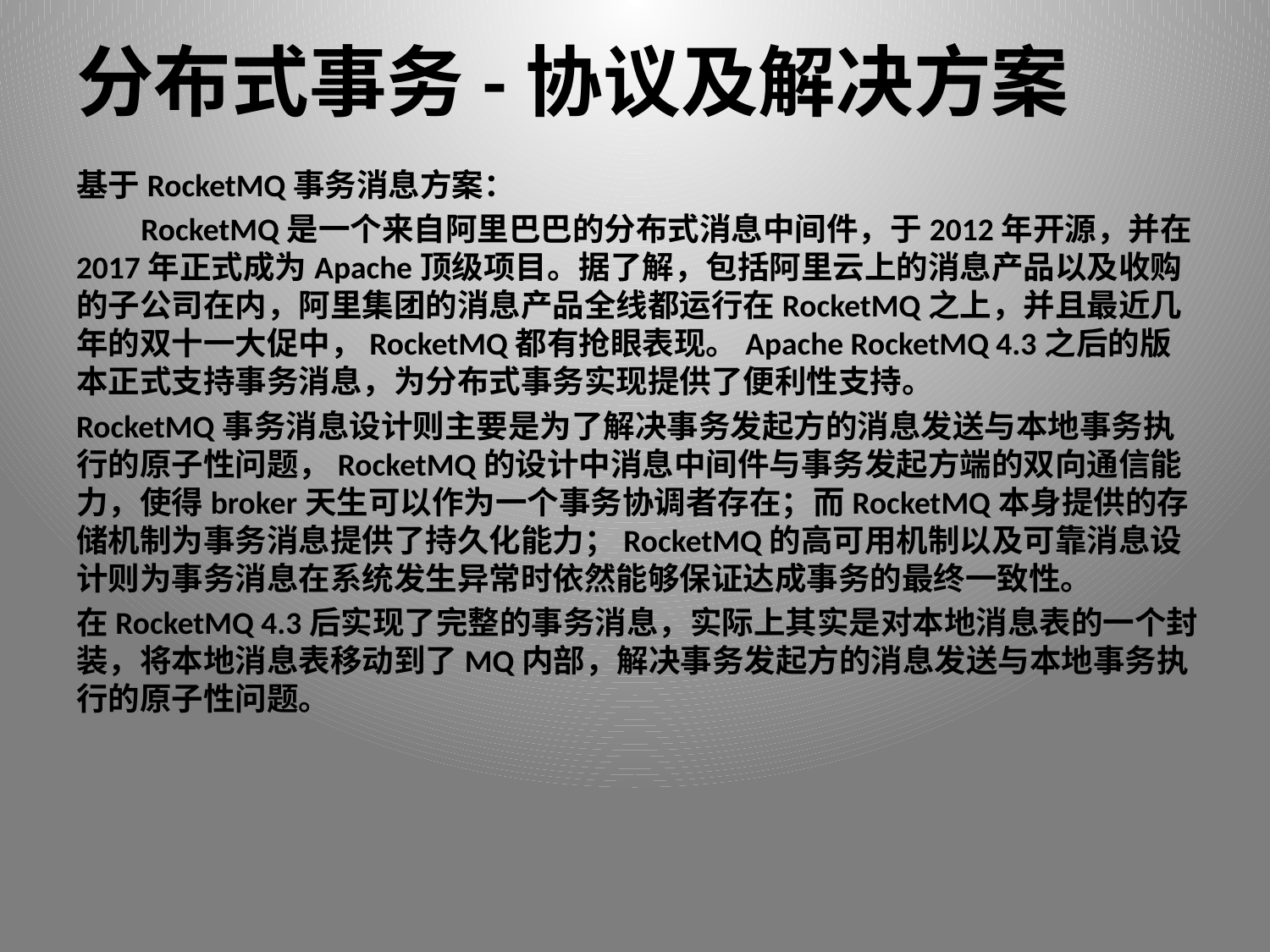

# 分布式事务-协议及解决方案
基于RocketMQ事务消息方案：
         RocketMQ是一个来自阿里巴巴的分布式消息中间件，于2012年开源，并在2017年正式成为Apache顶级项目。据了解，包括阿里云上的消息产品以及收购的子公司在内，阿里集团的消息产品全线都运行在RocketMQ之上，并且最近几年的双十一大促中，RocketMQ都有抢眼表现。Apache RocketMQ 4.3之后的版本正式支持事务消息，为分布式事务实现提供了便利性支持。
RocketMQ事务消息设计则主要是为了解决事务发起方的消息发送与本地事务执行的原子性问题，RocketMQ的设计中消息中间件与事务发起方端的双向通信能力，使得broker天生可以作为一个事务协调者存在；而RocketMQ本身提供的存储机制为事务消息提供了持久化能力；RocketMQ的高可用机制以及可靠消息设计则为事务消息在系统发生异常时依然能够保证达成事务的最终一致性。
在RocketMQ 4.3后实现了完整的事务消息，实际上其实是对本地消息表的一个封装，将本地消息表移动到了MQ内部，解决事务发起方的消息发送与本地事务执行的原子性问题。